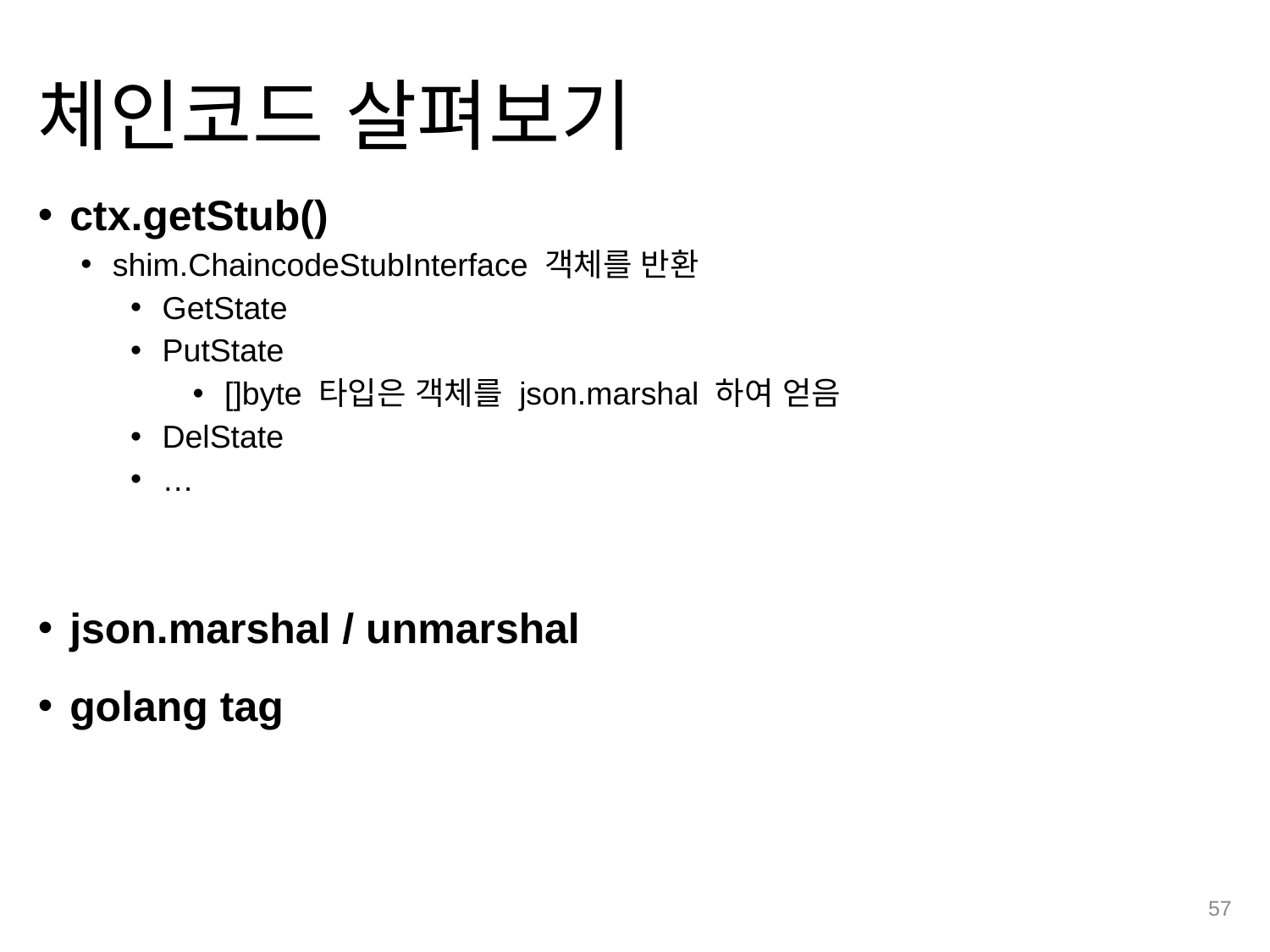

# 체인코드 살펴보기
ctx.getStub()
shim.ChaincodeStubInterface 객체를 반환
GetState
PutState
[]byte 타입은 객체를 json.marshal 하여 얻음
DelState
…

json.marshal / unmarshal
golang tag

57